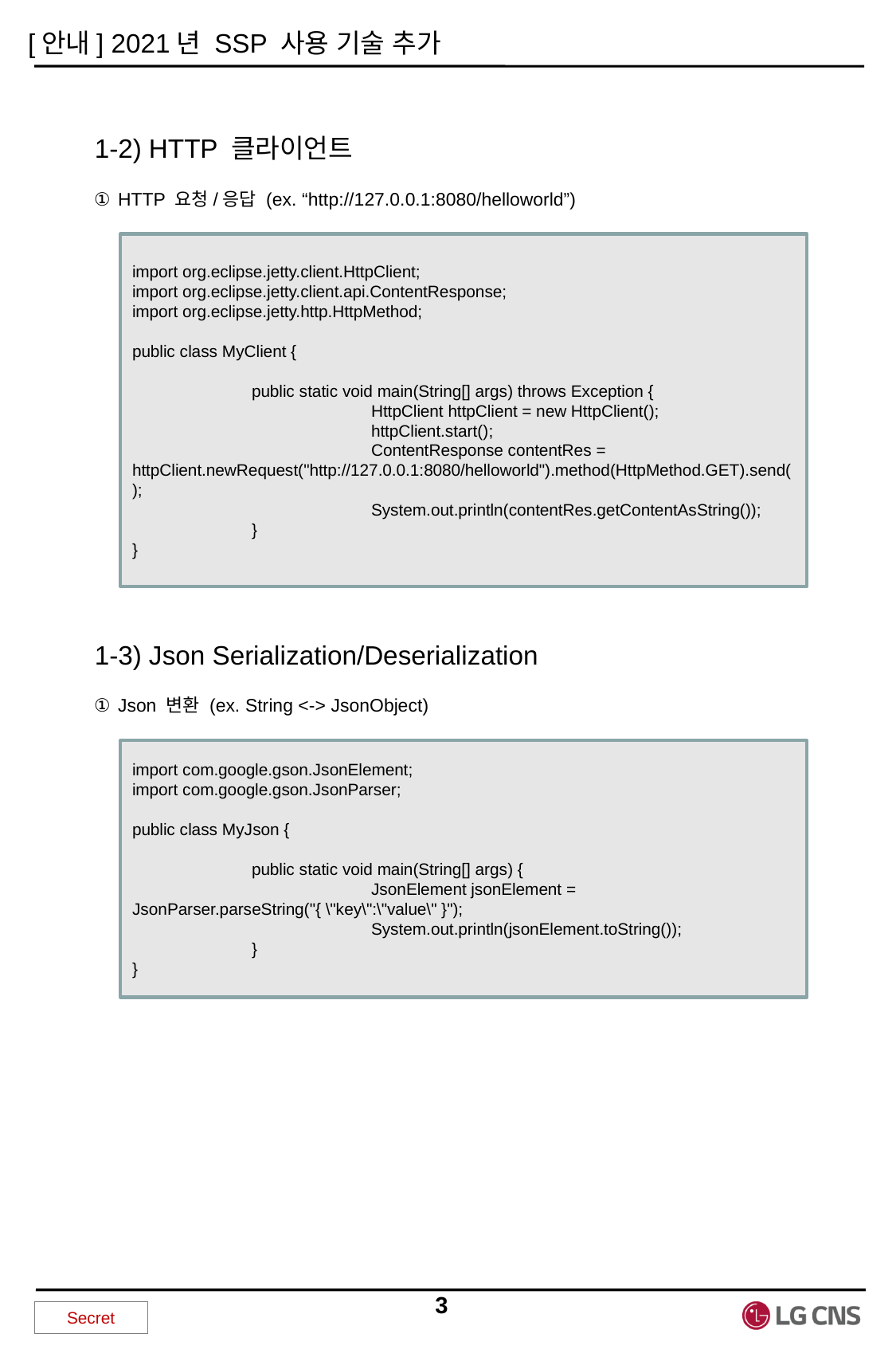

1-2) HTTP 클라이언트
HTTP 요청/응답 (ex. “http://127.0.0.1:8080/helloworld”)
import org.eclipse.jetty.client.HttpClient;
import org.eclipse.jetty.client.api.ContentResponse;
import org.eclipse.jetty.http.HttpMethod;

public class MyClient {

	public static void main(String[] args) throws Exception {
		HttpClient httpClient = new HttpClient();
		httpClient.start();
		ContentResponse contentRes = httpClient.newRequest("http://127.0.0.1:8080/helloworld").method(HttpMethod.GET).send();
		System.out.println(contentRes.getContentAsString());
	}
}

     1-3) Json Serialization/Deserialization
Json 변환 (ex. String <-> JsonObject)

import com.google.gson.JsonElement;
import com.google.gson.JsonParser;

public class MyJson {

	public static void main(String[] args) {
		JsonElement jsonElement = JsonParser.parseString("{ \"key\":\"value\" }");
		System.out.println(jsonElement.toString());
	}
}